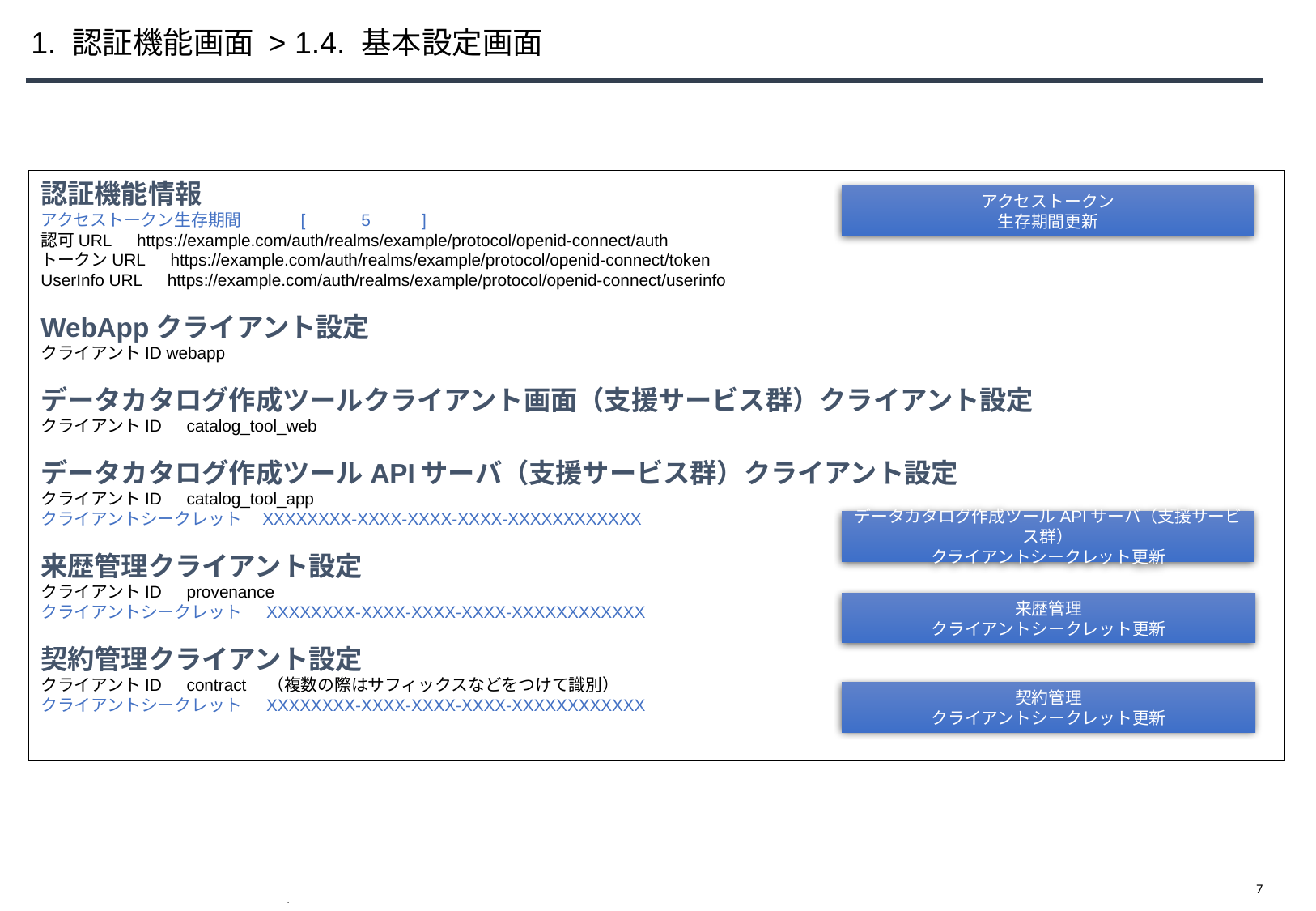

# 1. 認証機能画面 > 1.4. 基本設定画面
認証機能情報
アクセストークン生存期間　          [            5           ]
認可URL　https://example.com/auth/realms/example/protocol/openid-connect/auth
トークンURL　https://example.com/auth/realms/example/protocol/openid-connect/token
UserInfo URL　https://example.com/auth/realms/example/protocol/openid-connect/userinfo

WebAppクライアント設定
クライアントID webapp

データカタログ作成ツールクライアント画面（支援サービス群）クライアント設定
クライアントID　catalog_tool_web

データカタログ作成ツールAPIサーバ（支援サービス群）クライアント設定
クライアントID　catalog_tool_app
クライアントシークレット　XXXXXXXX-XXXX-XXXX-XXXX-XXXXXXXXXXXX

来歴管理クライアント設定
クライアントID　provenance
クライアントシークレット　 XXXXXXXX-XXXX-XXXX-XXXX-XXXXXXXXXXXX

契約管理クライアント設定
クライアントID　contract　（複数の際はサフィックスなどをつけて識別）
クライアントシークレット　 XXXXXXXX-XXXX-XXXX-XXXX-XXXXXXXXXXXX

アクセストークン
生存期間更新
データカタログ作成ツールAPIサーバ（支援サービス群）
クライアントシークレット更新
来歴管理
クライアントシークレット更新
契約管理
クライアントシークレット更新